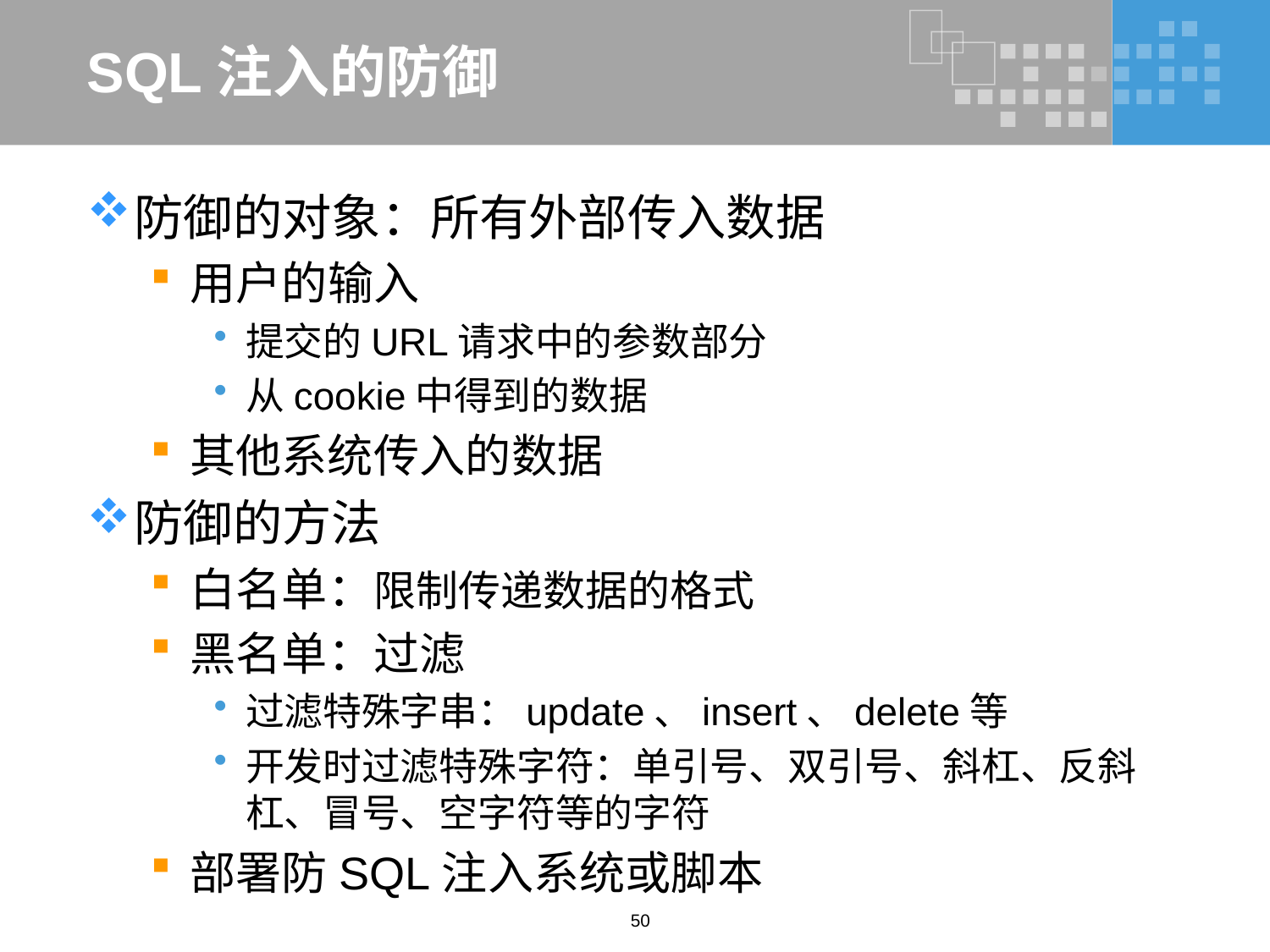

# SQL注入的防御
防御的对象：所有外部传入数据
用户的输入
提交的URL请求中的参数部分
从cookie中得到的数据
其他系统传入的数据
防御的方法
白名单：限制传递数据的格式
黑名单：过滤
过滤特殊字串：update、insert、delete等
开发时过滤特殊字符：单引号、双引号、斜杠、反斜杠、冒号、空字符等的字符
部署防SQL注入系统或脚本
50